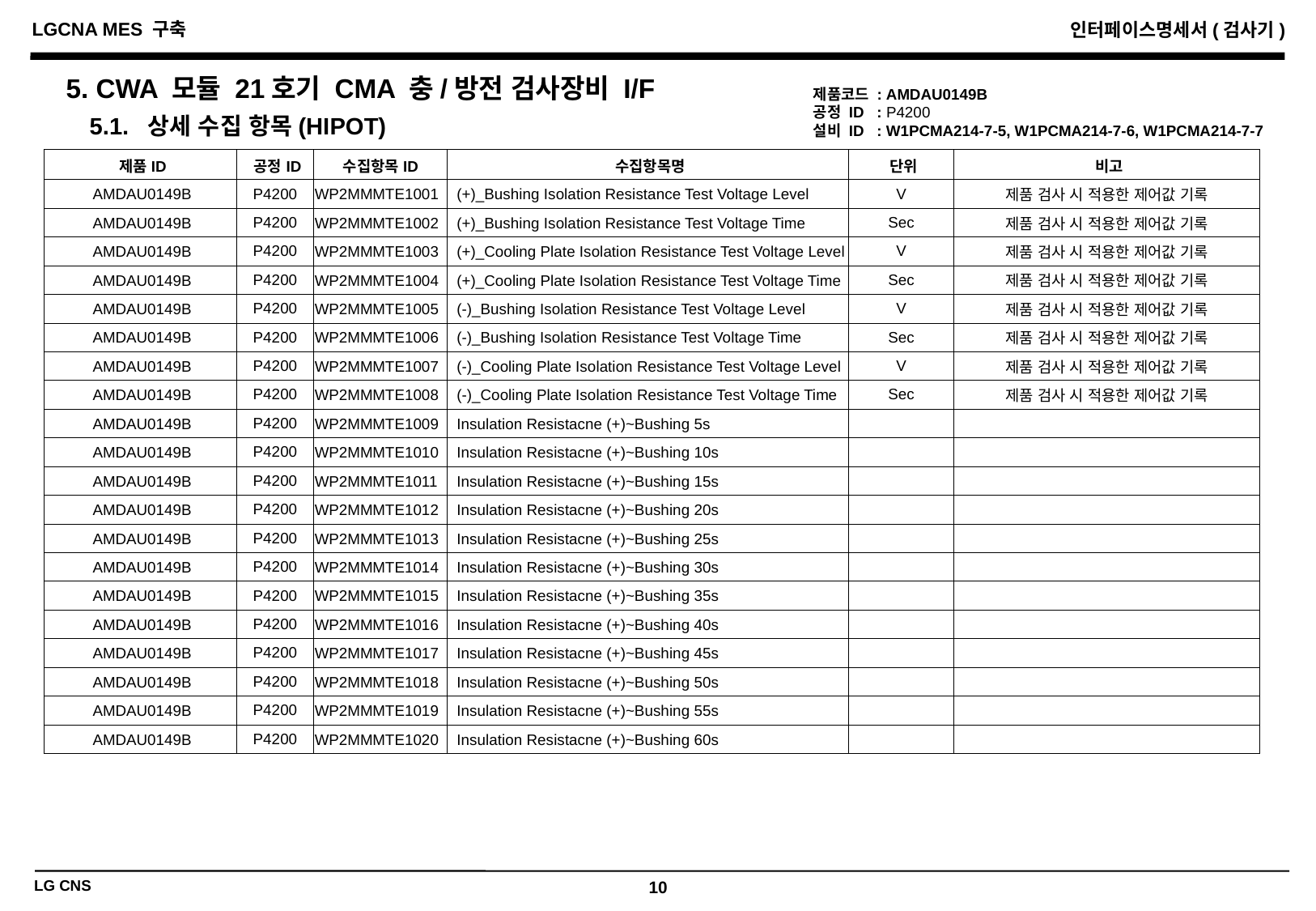

5. CWA 모듈 21호기 CMA 충/방전 검사장비 I/F
제품코드 : AMDAU0149B
공정 ID   : P4200
설비 ID   : W1PCMA214-7-5, W1PCMA214-7-6, W1PCMA214-7-7

5.1.  상세 수집 항목(HIPOT)
| 제품ID | 공정ID | 수집항목ID | 수집항목명 | 단위 | 비고 |
| --- | --- | --- | --- | --- | --- |
| AMDAU0149B | P4200 | WP2MMMTE1001 | (+)\_Bushing Isolation Resistance Test Voltage Level | V | 제품 검사 시 적용한 제어값 기록 |
| AMDAU0149B | P4200 | WP2MMMTE1002 | (+)\_Bushing Isolation Resistance Test Voltage Time | Sec | 제품 검사 시 적용한 제어값 기록 |
| AMDAU0149B | P4200 | WP2MMMTE1003 | (+)\_Cooling Plate Isolation Resistance Test Voltage Level | V | 제품 검사 시 적용한 제어값 기록 |
| AMDAU0149B | P4200 | WP2MMMTE1004 | (+)\_Cooling Plate Isolation Resistance Test Voltage Time | Sec | 제품 검사 시 적용한 제어값 기록 |
| AMDAU0149B | P4200 | WP2MMMTE1005 | (-)\_Bushing Isolation Resistance Test Voltage Level | V | 제품 검사 시 적용한 제어값 기록 |
| AMDAU0149B | P4200 | WP2MMMTE1006 | (-)\_Bushing Isolation Resistance Test Voltage Time | Sec | 제품 검사 시 적용한 제어값 기록 |
| AMDAU0149B | P4200 | WP2MMMTE1007 | (-)\_Cooling Plate Isolation Resistance Test Voltage Level | V | 제품 검사 시 적용한 제어값 기록 |
| AMDAU0149B | P4200 | WP2MMMTE1008 | (-)\_Cooling Plate Isolation Resistance Test Voltage Time | Sec | 제품 검사 시 적용한 제어값 기록 |
| AMDAU0149B | P4200 | WP2MMMTE1009 | Insulation Resistacne (+)~Bushing 5s |  |  |
| AMDAU0149B | P4200 | WP2MMMTE1010 | Insulation Resistacne (+)~Bushing 10s |  |  |
| AMDAU0149B | P4200 | WP2MMMTE1011 | Insulation Resistacne (+)~Bushing 15s |  |  |
| AMDAU0149B | P4200 | WP2MMMTE1012 | Insulation Resistacne (+)~Bushing 20s |  |  |
| AMDAU0149B | P4200 | WP2MMMTE1013 | Insulation Resistacne (+)~Bushing 25s |  |  |
| AMDAU0149B | P4200 | WP2MMMTE1014 | Insulation Resistacne (+)~Bushing 30s |  |  |
| AMDAU0149B | P4200 | WP2MMMTE1015 | Insulation Resistacne (+)~Bushing 35s |  |  |
| AMDAU0149B | P4200 | WP2MMMTE1016 | Insulation Resistacne (+)~Bushing 40s |  |  |
| AMDAU0149B | P4200 | WP2MMMTE1017 | Insulation Resistacne (+)~Bushing 45s |  |  |
| AMDAU0149B | P4200 | WP2MMMTE1018 | Insulation Resistacne (+)~Bushing 50s |  |  |
| AMDAU0149B | P4200 | WP2MMMTE1019 | Insulation Resistacne (+)~Bushing 55s |  |  |
| AMDAU0149B | P4200 | WP2MMMTE1020 | Insulation Resistacne (+)~Bushing 60s |  |  |